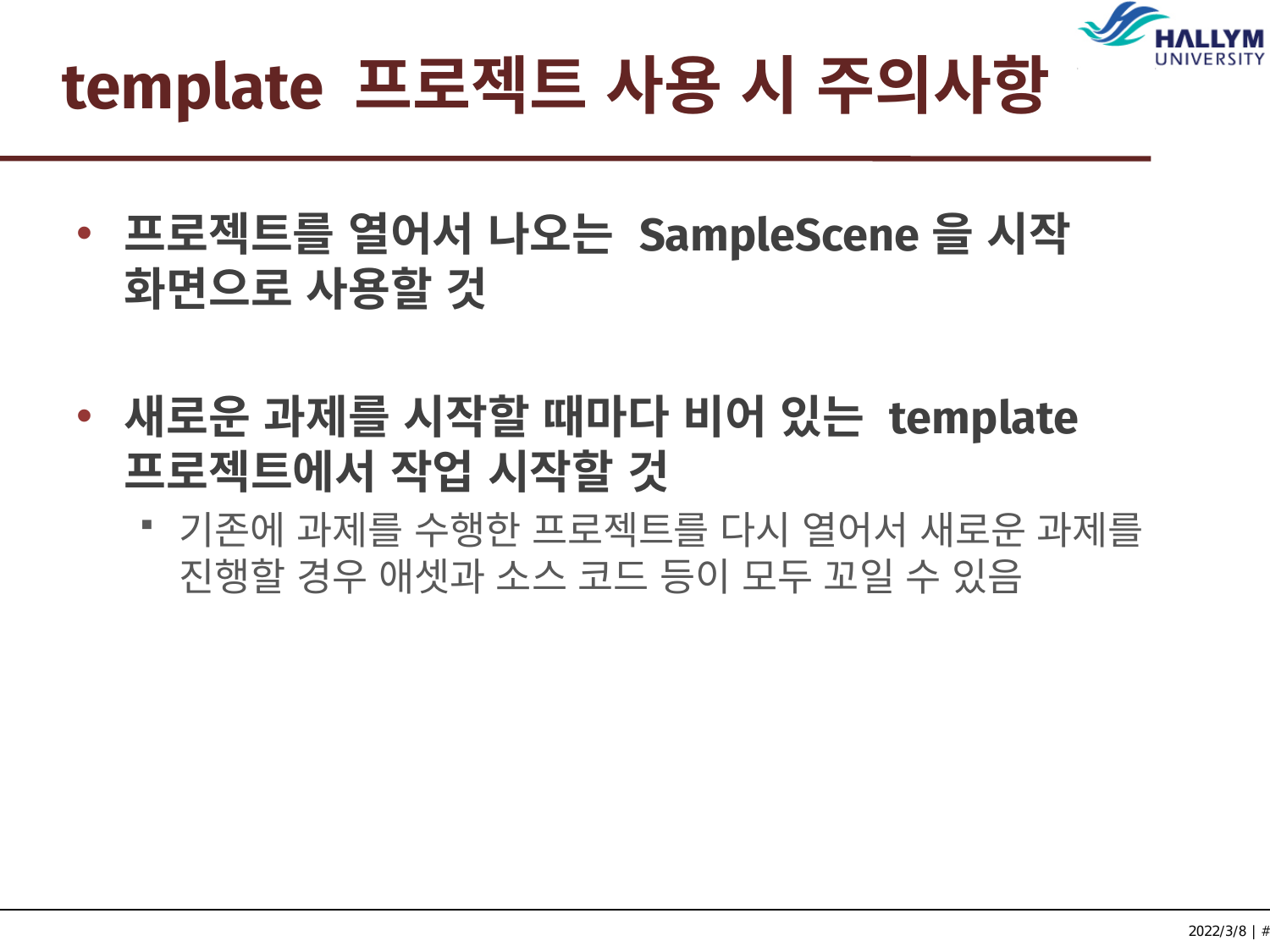

# template 프로젝트 사용 시 주의사항
프로젝트를 열어서 나오는 SampleScene을 시작 화면으로 사용할 것

새로운 과제를 시작할 때마다 비어 있는 template 프로젝트에서 작업 시작할 것
기존에 과제를 수행한 프로젝트를 다시 열어서 새로운 과제를 진행할 경우 애셋과 소스 코드 등이 모두 꼬일 수 있음